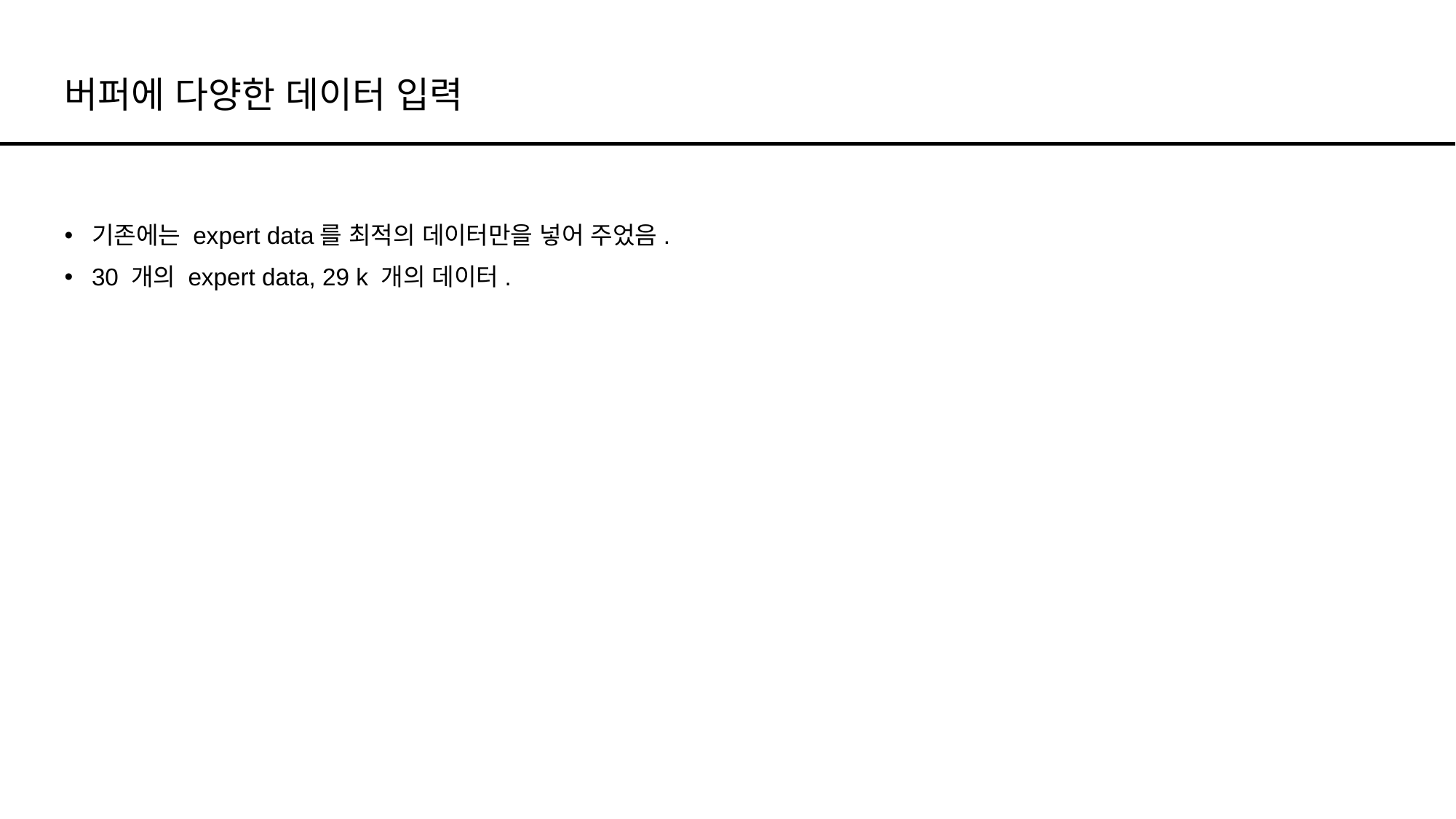

# 버퍼에 다양한 데이터 입력
기존에는 expert data를 최적의 데이터만을 넣어 주었음.
30 개의 expert data, 29 k 개의 데이터.